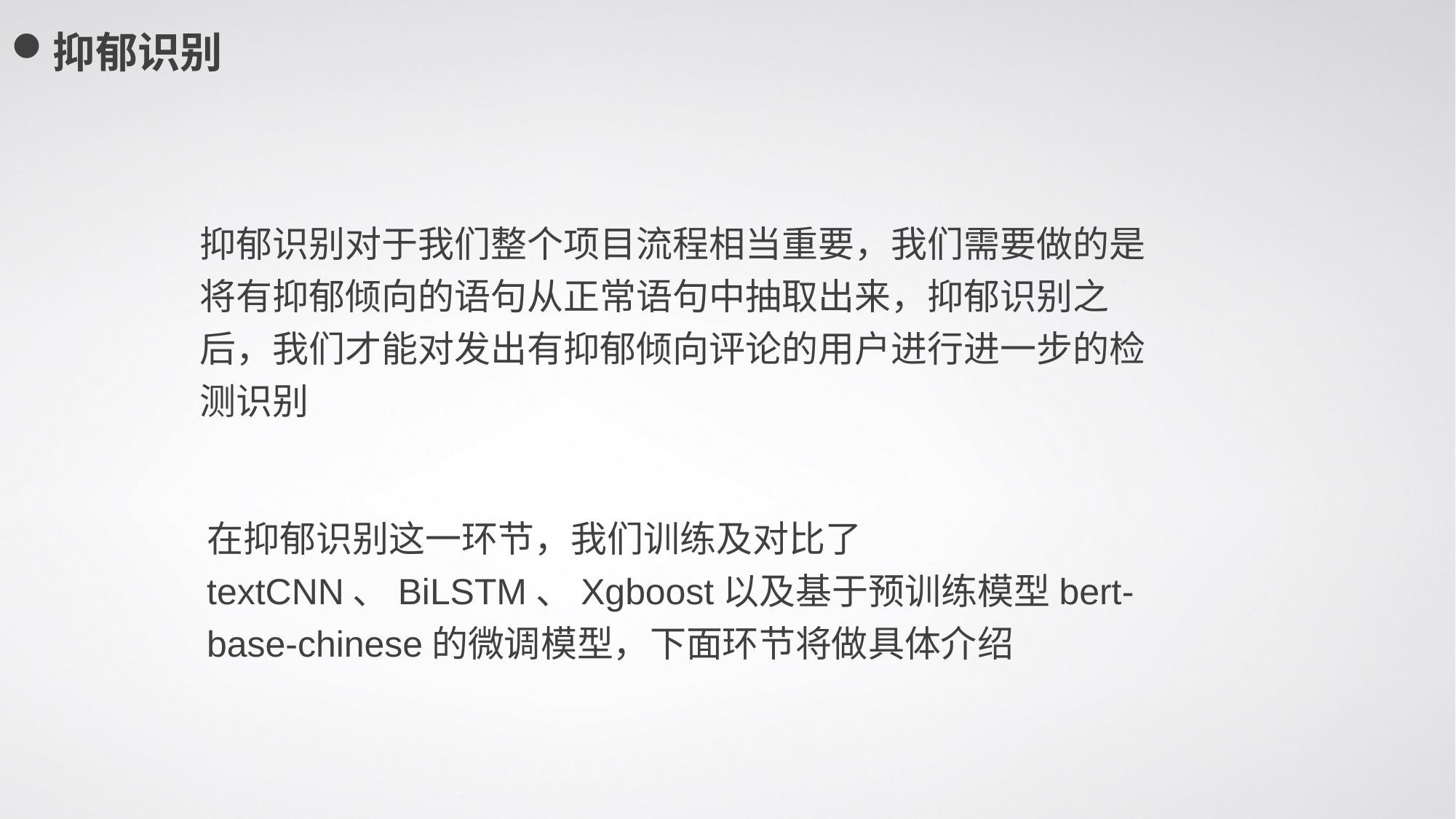

抑郁识别
抑郁识别对于我们整个项目流程相当重要，我们需要做的是将有抑郁倾向的语句从正常语句中抽取出来，抑郁识别之后，我们才能对发出有抑郁倾向评论的用户进行进一步的检测识别
在抑郁识别这一环节，我们训练及对比了textCNN、BiLSTM、Xgboost以及基于预训练模型bert-base-chinese的微调模型，下面环节将做具体介绍